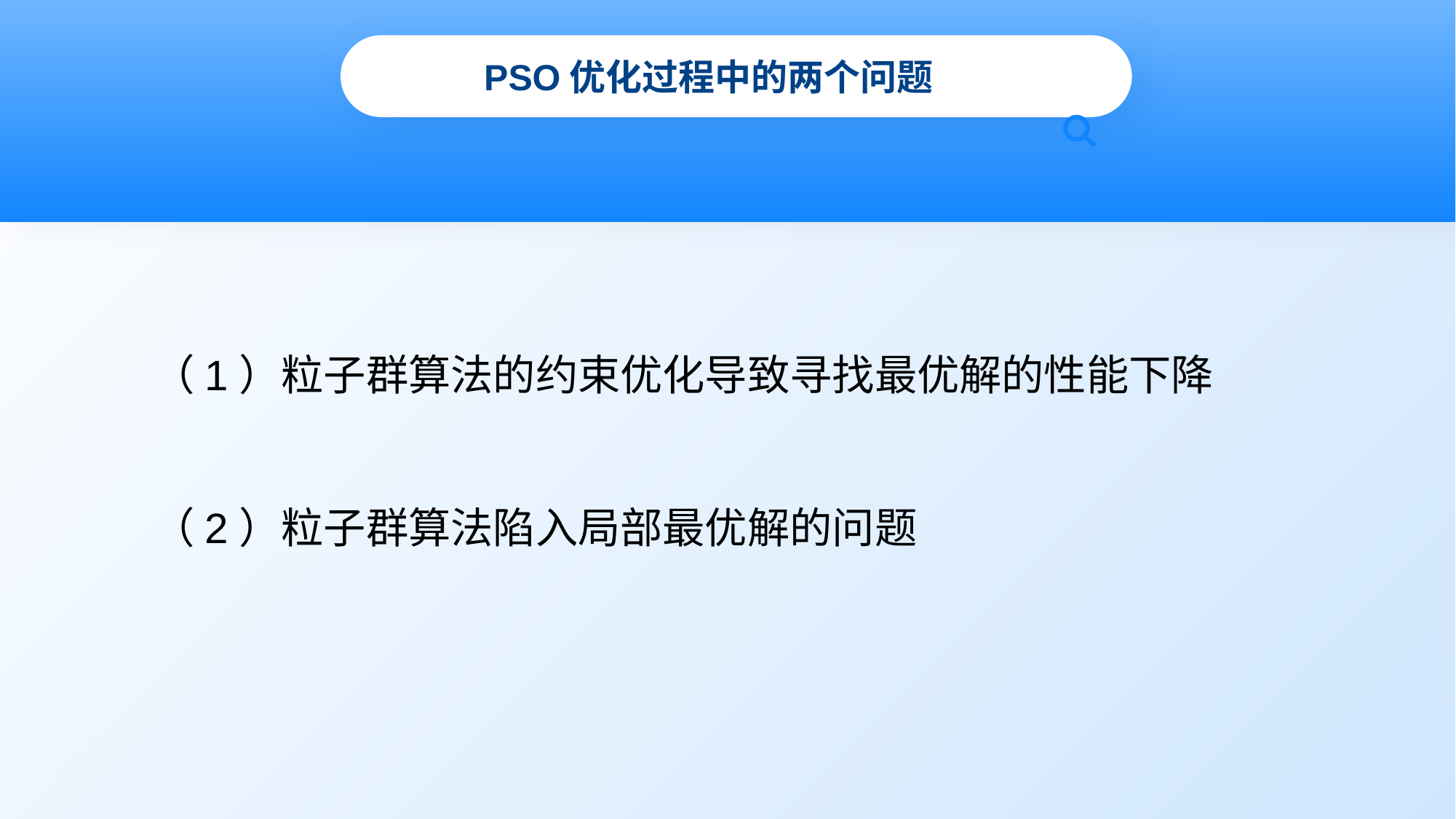

PSO优化过程中的两个问题

（1）粒子群算法的约束优化导致寻找最优解的性能下降

（2）粒子群算法陷入局部最优解的问题